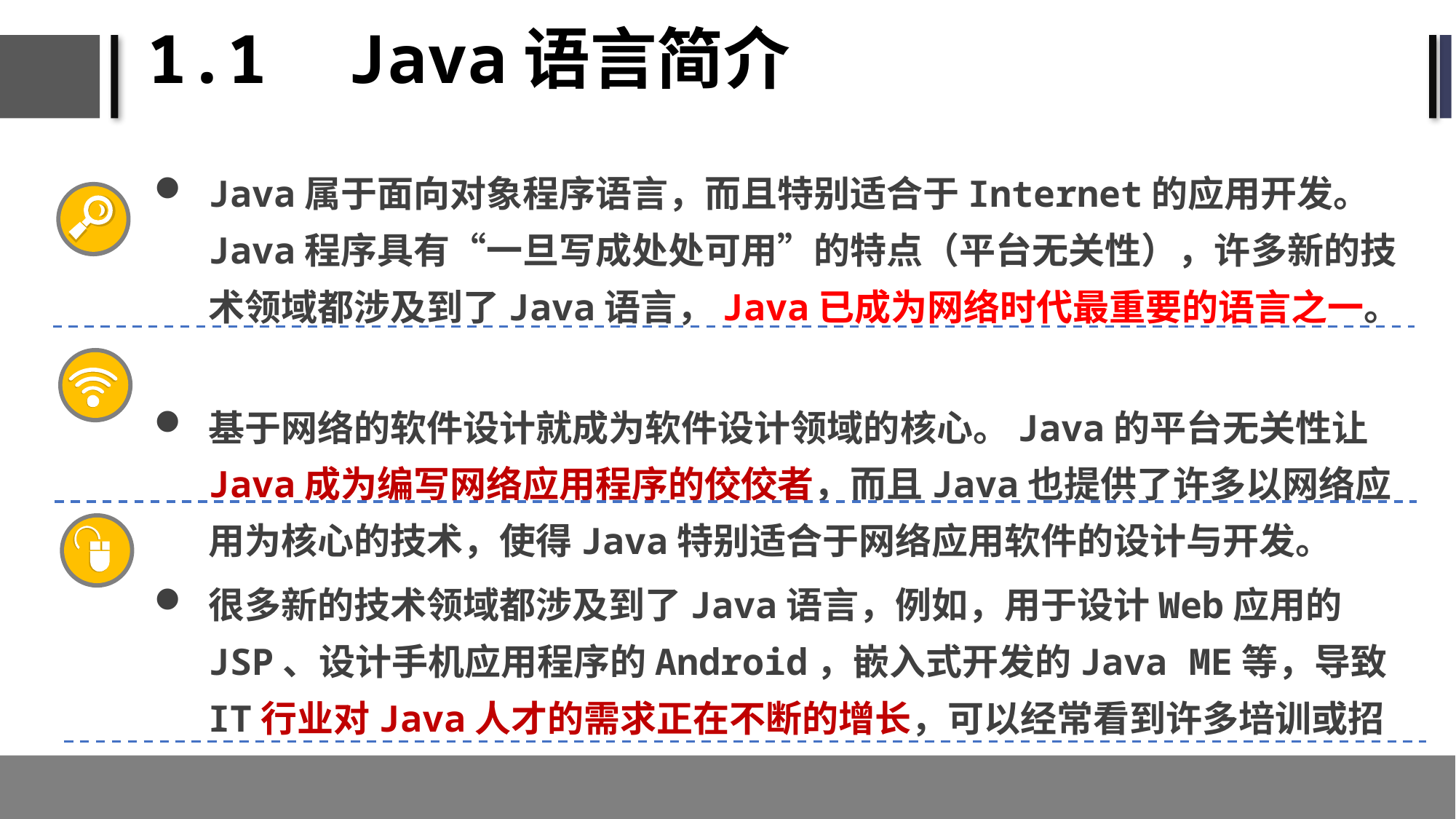

# 1.1  Java语言简介
Java属于面向对象程序语言，而且特别适合于Internet的应用开发。Java程序具有“一旦写成处处可用”的特点（平台无关性），许多新的技术领域都涉及到了Java语言，Java已成为网络时代最重要的语言之一。
基于网络的软件设计就成为软件设计领域的核心。Java的平台无关性让Java成为编写网络应用程序的佼佼者，而且Java也提供了许多以网络应用为核心的技术，使得Java特别适合于网络应用软件的设计与开发。
很多新的技术领域都涉及到了Java语言，例如，用于设计Web应用的JSP、设计手机应用程序的Android，嵌入式开发的Java ME等，导致IT行业对Java人才的需求正在不断的增长，可以经常看到许多培训或招聘Java软件工程师的广告，因此掌握Java语言及其相关技术意味着较好的就业前景和工作酬金。